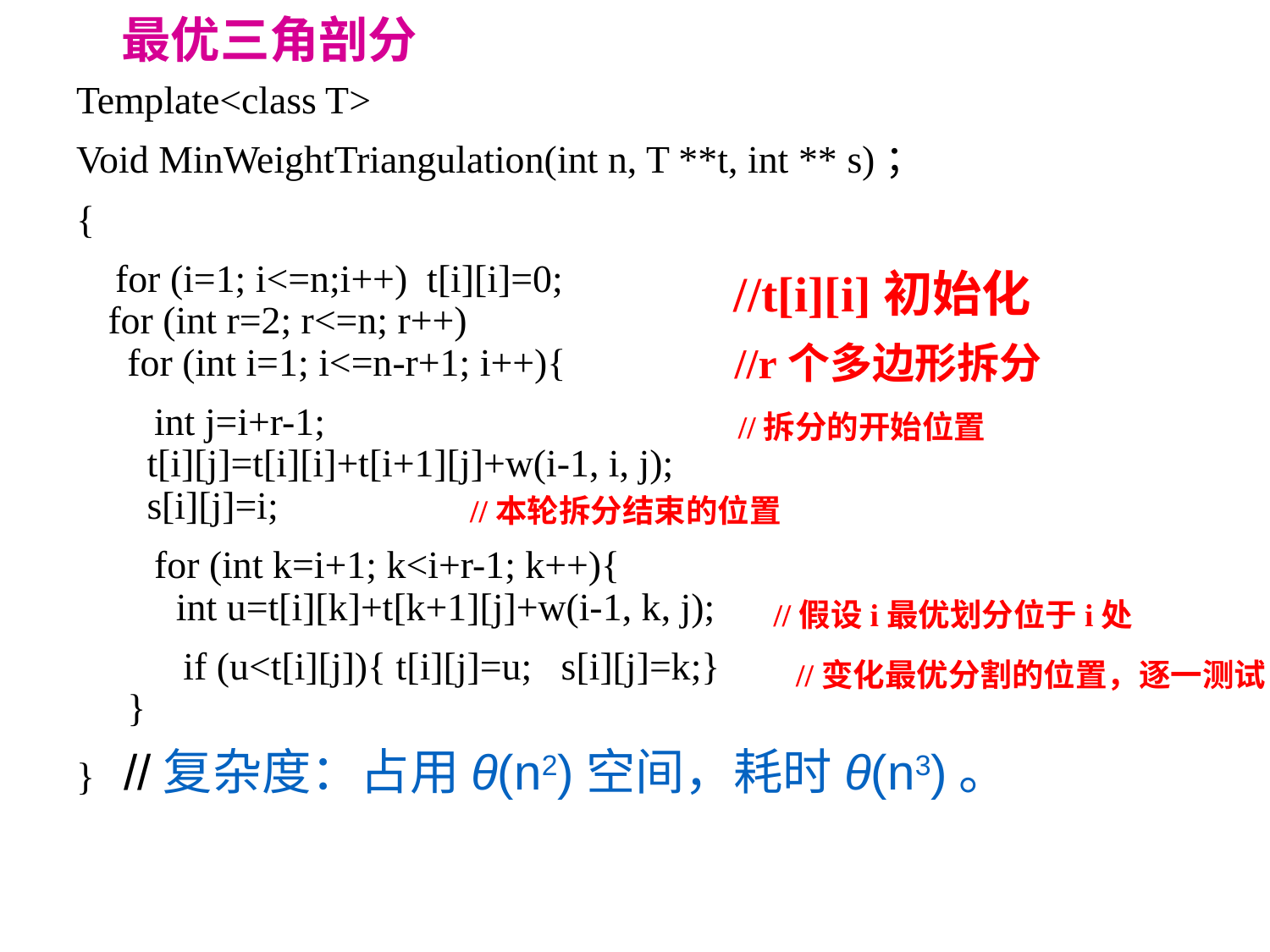

最优三角剖分
Template<class T>
Void MinWeightTriangulation(int n, T **t, int ** s)；
{
    for (i=1; i<=n;i++)  t[i][i]=0;
for (int r=2; r<=n; r++)
  for (int i=1; i<=n-r+1; i++){
        int j=i+r-1;
    t[i][j]=t[i][i]+t[i+1][j]+w(i-1, i, j);
    s[i][j]=i;
        for (int k=i+1; k<i+r-1; k++){
       int u=t[i][k]+t[k+1][j]+w(i-1, k, j);
           if (u<t[i][j]){ t[i][j]=u;   s[i][j]=k;}
  }
}   //复杂度：占用θ(n2)空间，耗时θ(n3)。
//t[i][i]初始化
//r个多边形拆分
//拆分的开始位置
//本轮拆分结束的位置
//假设i最优划分位于i处
  //变化最优分割的位置，逐一测试